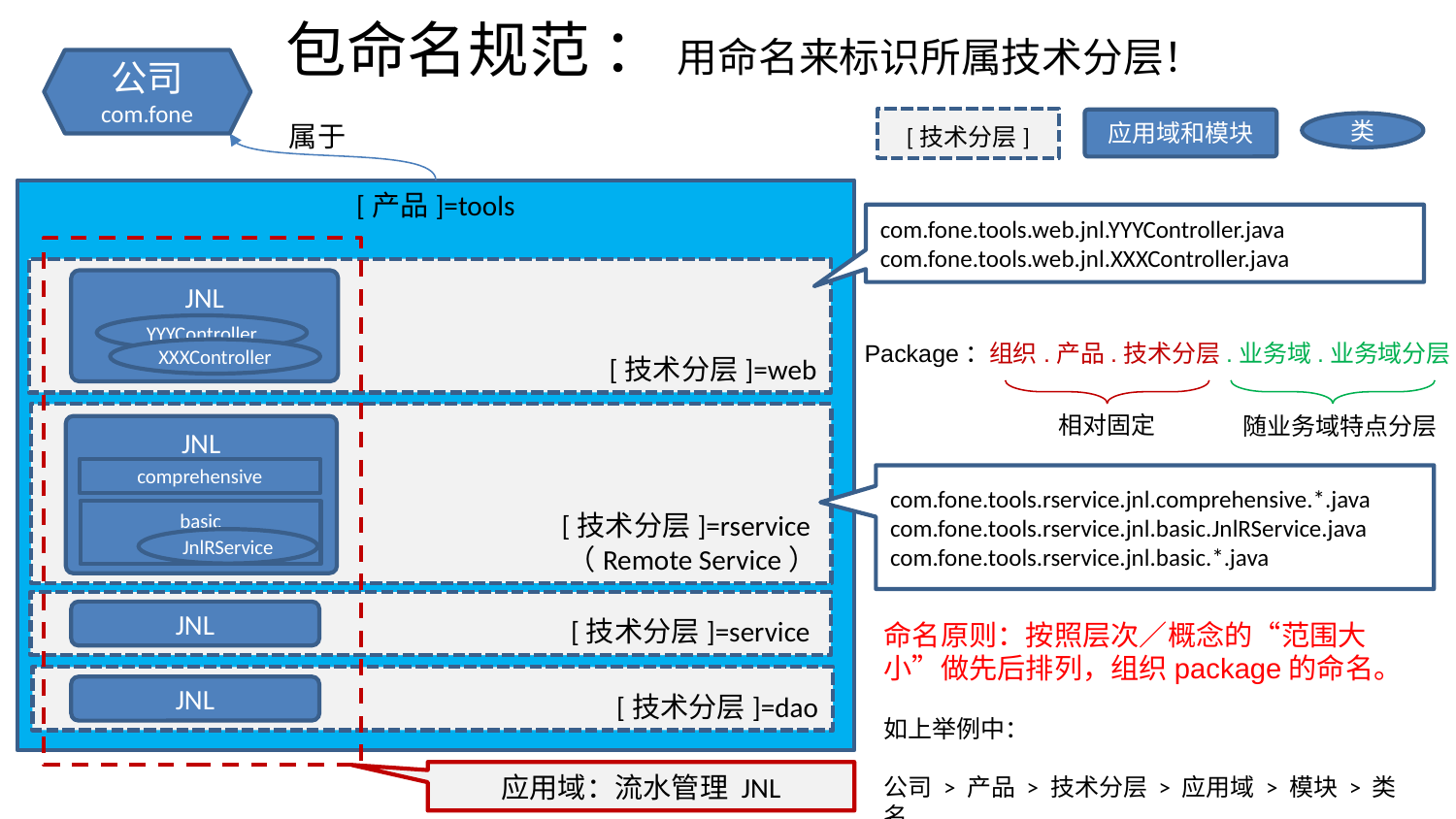

包命名规范 ： 用命名来标识所属技术分层！
公司
com.fone
[技术分层]
应用域和模块
属于
[产品]=tools
类
com.fone.tools.web.jnl.YYYController.java
com.fone.tools.web.jnl.XXXController.java

应用域：流水管理 JNL
[技术分层]=web
[技术分层]=rservice
（Remote Service）
[技术分层]=service
[技术分层]=dao
JNL
YYYController
XXXController

Package：组织.产品.技术分层.业务域.业务域分层
相对固定
随业务域特点分层
JNL
comprehensive
basic
JnlRService
com.fone.tools.rservice.jnl.comprehensive.*.java
com.fone.tools.rservice.jnl.basic.JnlRService.java
com.fone.tools.rservice.jnl.basic.*.java
JNL
命名原则：按照层次／概念的“范围大小”做先后排列，组织package的命名。

如上举例中：

公司 > 产品 > 技术分层 > 应用域 > 模块 > 类名
JNL